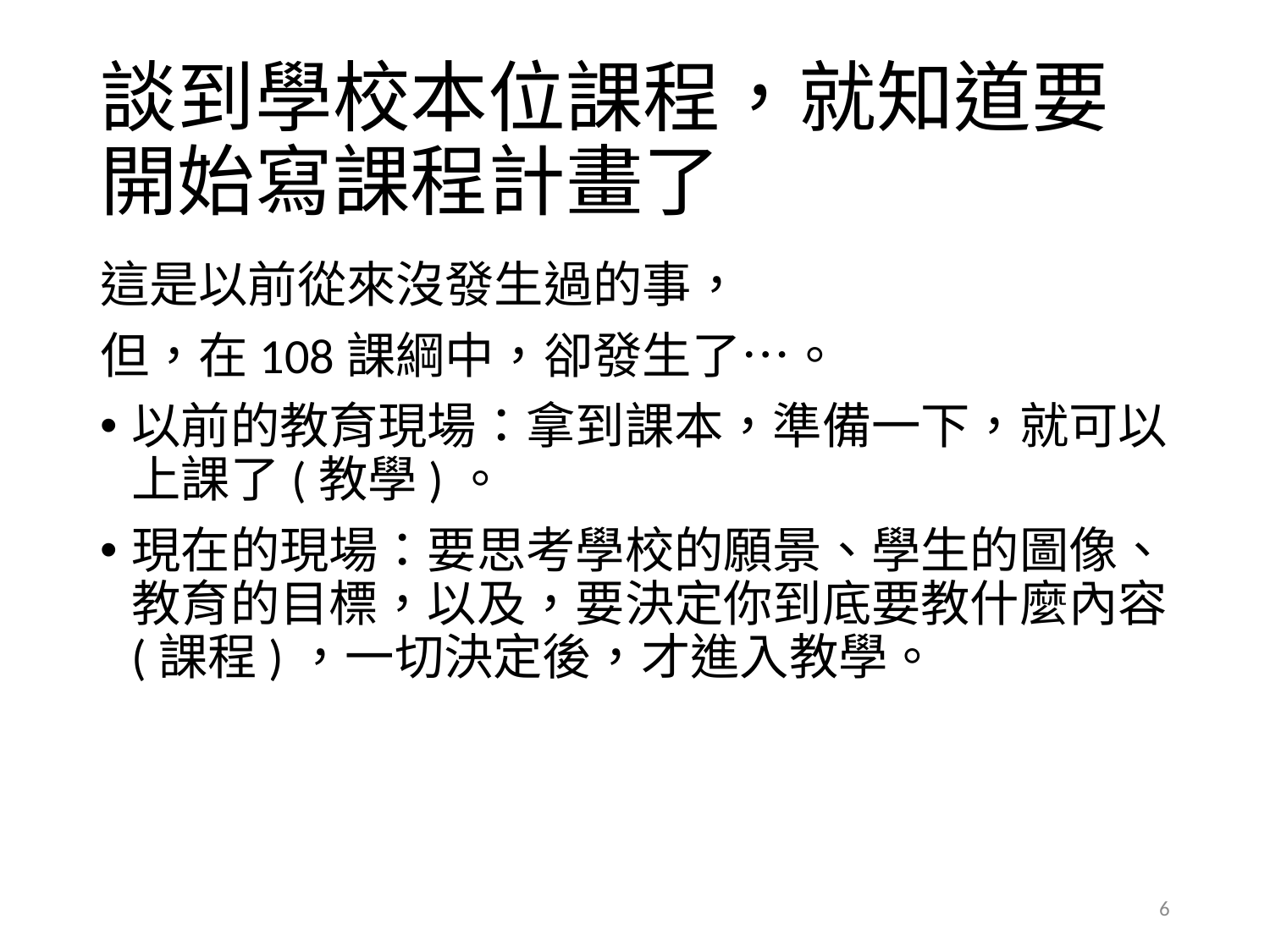

# 談到學校本位課程，就知道要開始寫課程計畫了
這是以前從來沒發生過的事，
但，在108課綱中，卻發生了…。
以前的教育現場：拿到課本，準備一下，就可以上課了(教學)。
現在的現場：要思考學校的願景、學生的圖像、教育的目標，以及，要決定你到底要教什麼內容(課程)，一切決定後，才進入教學。

6